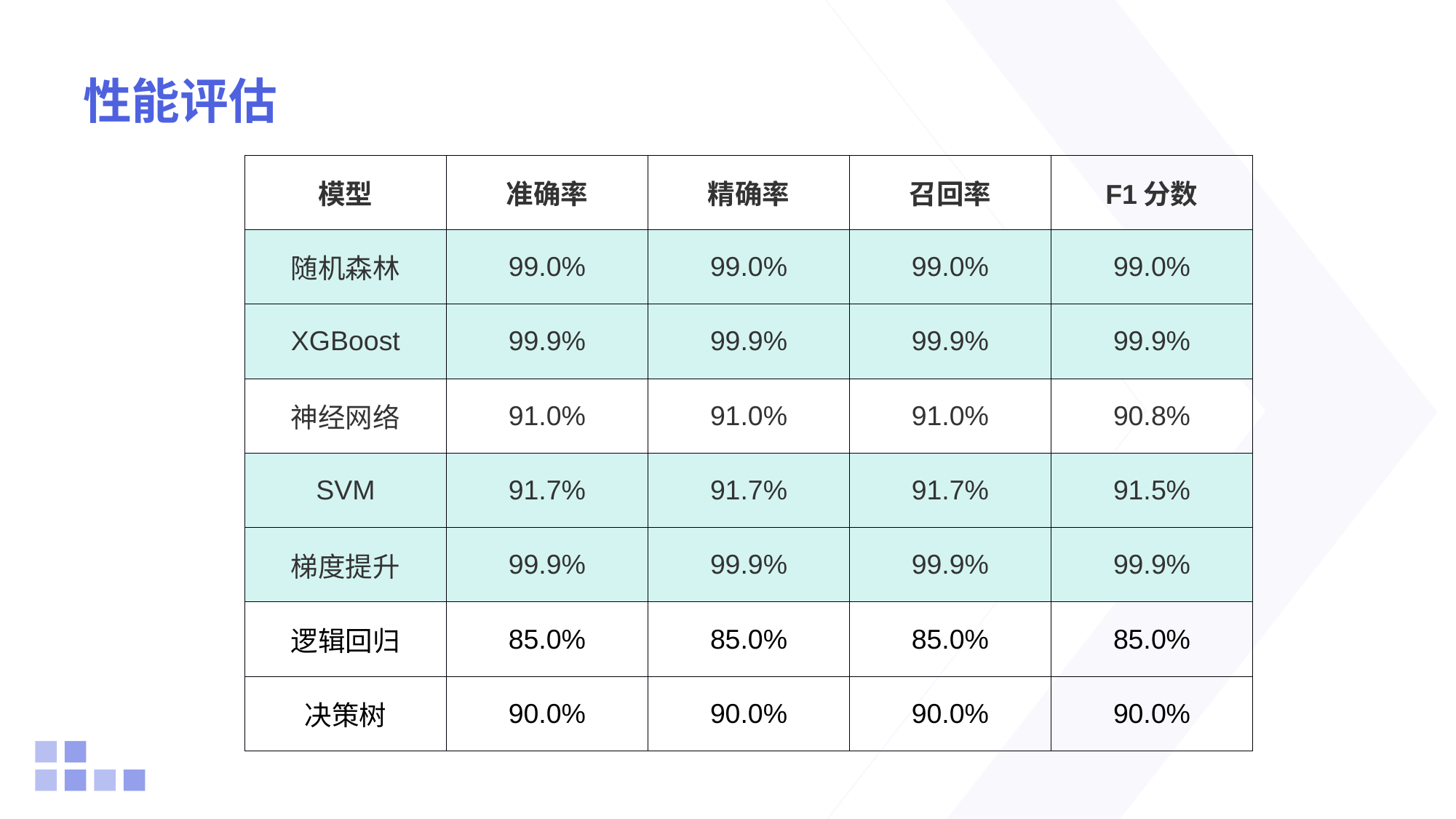

# 性能评估
| 模型 | 准确率 | 精确率 | 召回率 | F1分数 |
| --- | --- | --- | --- | --- |
| 随机森林 | 99.0% | 99.0% | 99.0% | 99.0% |
| XGBoost | 99.9% | 99.9% | 99.9% | 99.9% |
| 神经网络 | 91.0% | 91.0% | 91.0% | 90.8% |
| SVM | 91.7% | 91.7% | 91.7% | 91.5% |
| 梯度提升 | 99.9% | 99.9% | 99.9% | 99.9% |
| 逻辑回归 | 85.0% | 85.0% | 85.0% | 85.0% |
| 决策树 | 90.0% | 90.0% | 90.0% | 90.0% |